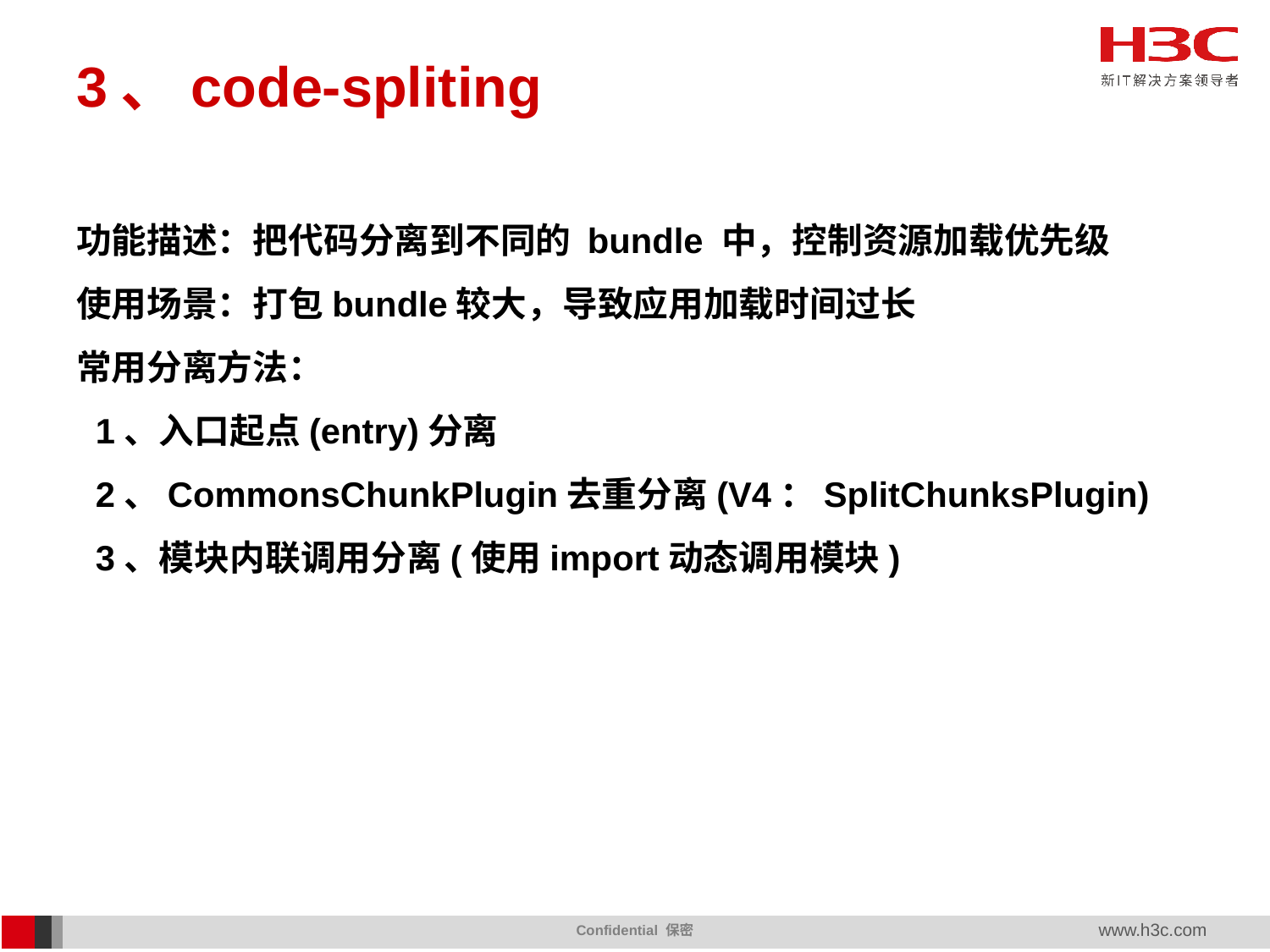

# 3、code-spliting
功能描述：把代码分离到不同的 bundle 中，控制资源加载优先级
使用场景：打包bundle较大，导致应用加载时间过长
常用分离方法：
  1、入口起点(entry)分离
  2、CommonsChunkPlugin去重分离(V4：SplitChunksPlugin)
  3、模块内联调用分离(使用import动态调用模块)